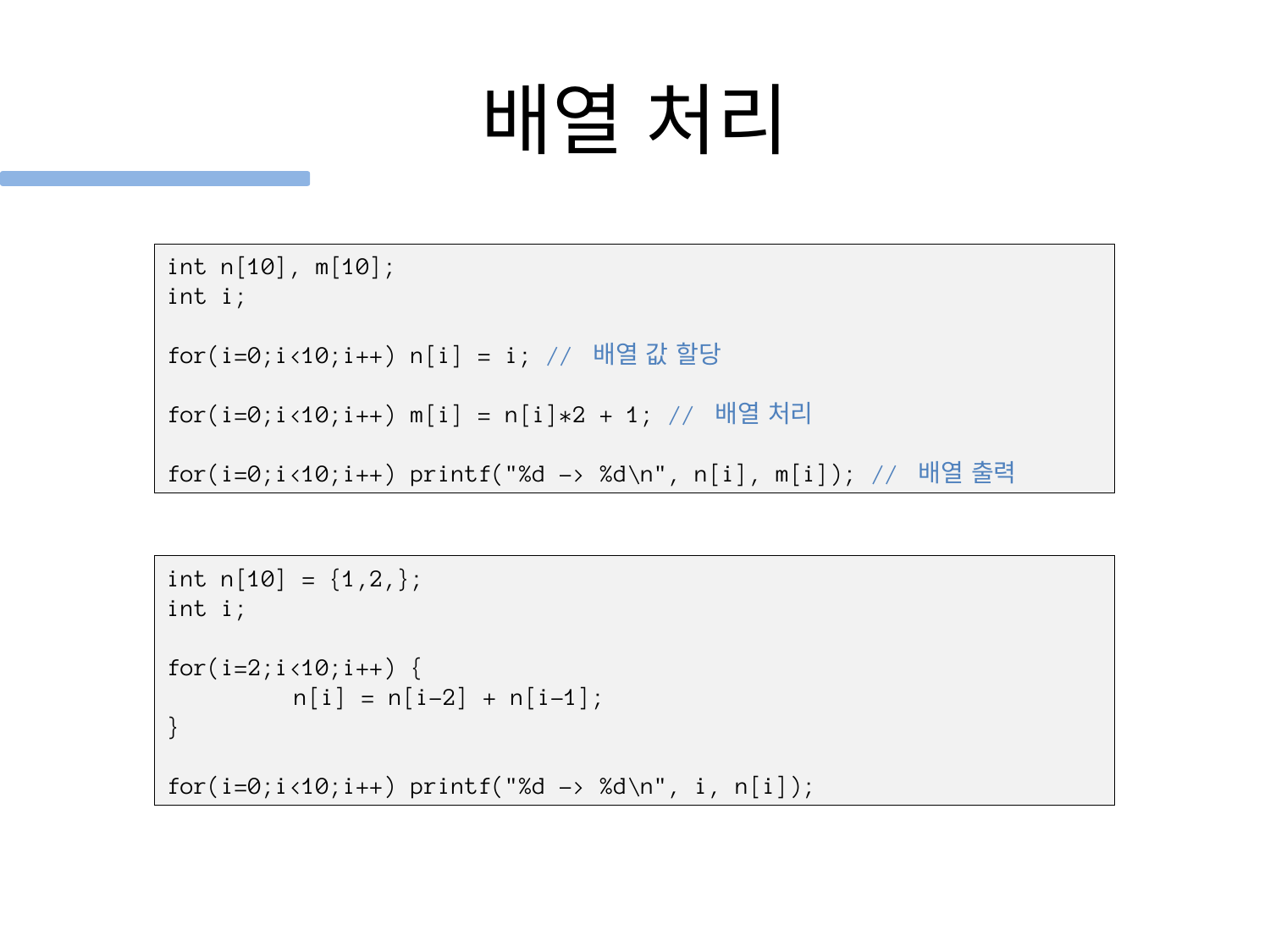

# 배열 처리

int n[10], m[10];
int i;

for(i=0;i<10;i++) n[i] = i; // 배열 값 할당

for(i=0;i<10;i++) m[i] = n[i]*2 + 1; // 배열 처리

for(i=0;i<10;i++) printf("%d -> %d\n", n[i], m[i]); // 배열 출력
int n[10] = {1,2,};
int i;

for(i=2;i<10;i++) {
	n[i] = n[i-2] + n[i-1];
}

for(i=0;i<10;i++) printf("%d -> %d\n", i, n[i]);